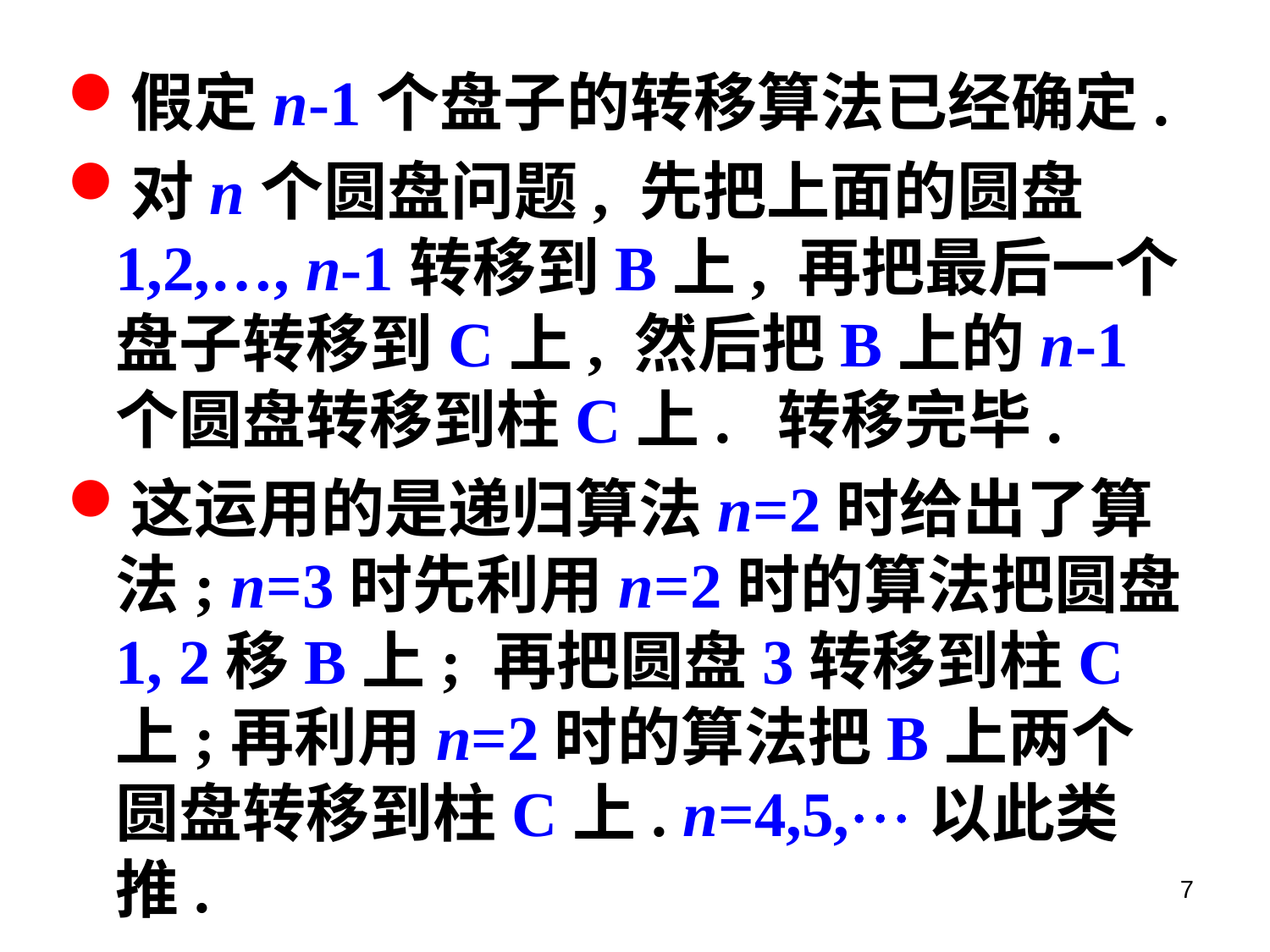

假定n-1个盘子的转移算法已经确定.
对n个圆盘问题, 先把上面的圆盘1,2,…, n-1转移到B上, 再把最后一个盘子转移到C上, 然后把B上的n-1个圆盘转移到柱C上.  转移完毕.
这运用的是递归算法n=2时给出了算法; n=3时先利用n=2时的算法把圆盘1, 2移B上; 再把圆盘3转移到柱C上;再利用n=2时的算法把B上两个圆盘转移到柱C上. n=4,5,…以此类推.
7